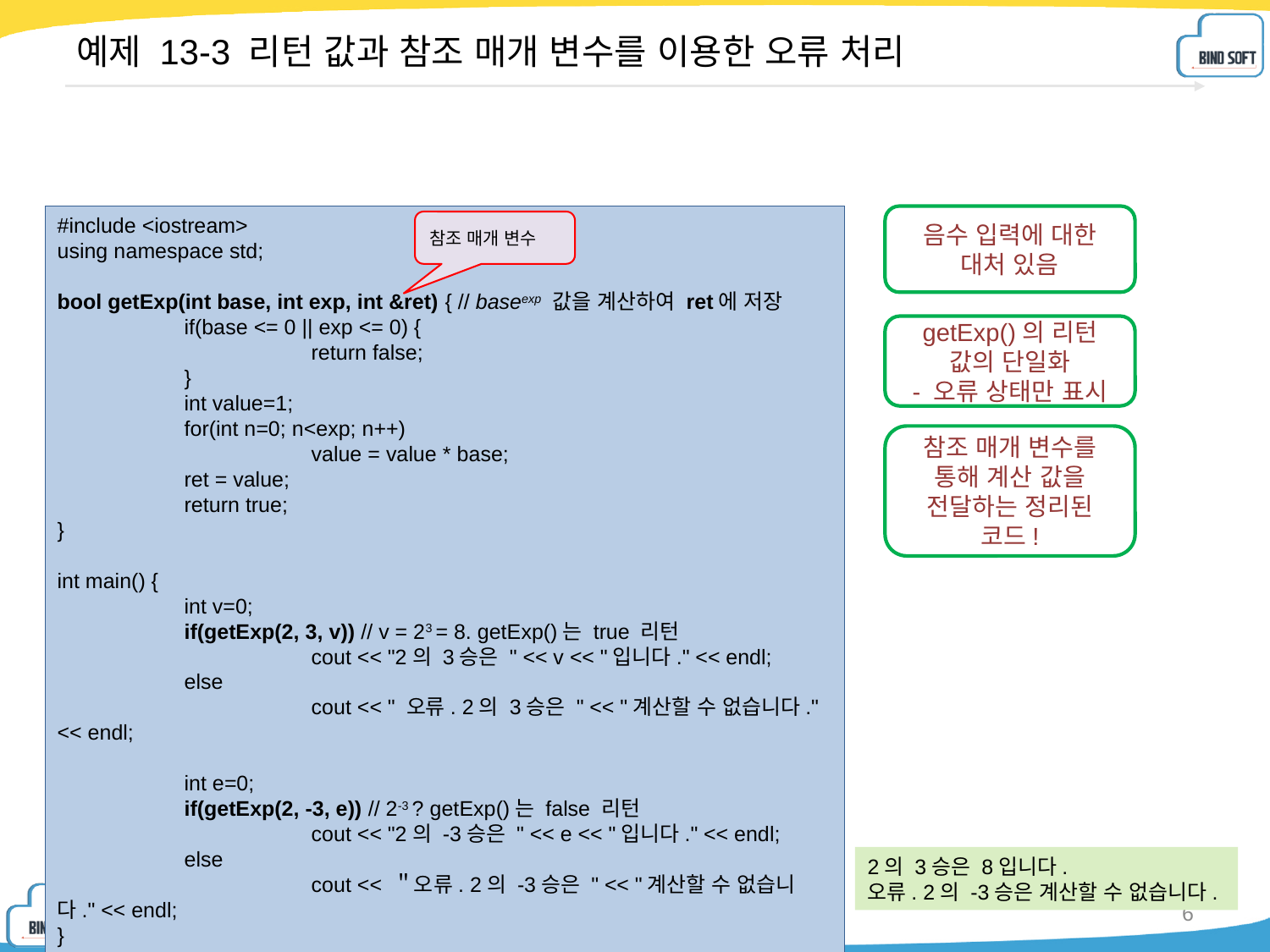

# 예제 13-3 리턴 값과 참조 매개 변수를 이용한 오류 처리
#include <iostream>
using namespace std;

bool getExp(int base, int exp, int &ret) { // baseexp 값을 계산하여 ret에 저장
	if(base <= 0 || exp <= 0) {
		return false;
	}
	int value=1;
	for(int n=0; n<exp; n++)
		value = value * base;
	ret = value;
	return true;
}

int main() {
	int v=0;
	if(getExp(2, 3, v)) // v = 23 = 8. getExp()는 true 리턴
		cout << "2의 3승은 " << v << "입니다." << endl;
	else
		cout << " 오류. 2의 3승은 " << "계산할 수 없습니다." << endl;

	int e=0;
	if(getExp(2, -3, e)) // 2-3 ? getExp()는 false 리턴
		cout << "2의 -3승은 " << e << "입니다." << endl;
	else
		cout << ＂오류. 2의 -3승은 " << "계산할 수 없습니다." << endl;
}
음수 입력에 대한 대처 있음
참조 매개 변수
getExp()의 리턴 값의 단일화
- 오류 상태만 표시
참조 매개 변수를 통해 계산 값을 전달하는 정리된 코드!
2의 3승은 8입니다.
오류. 2의 -3승은 계산할 수 없습니다.
6